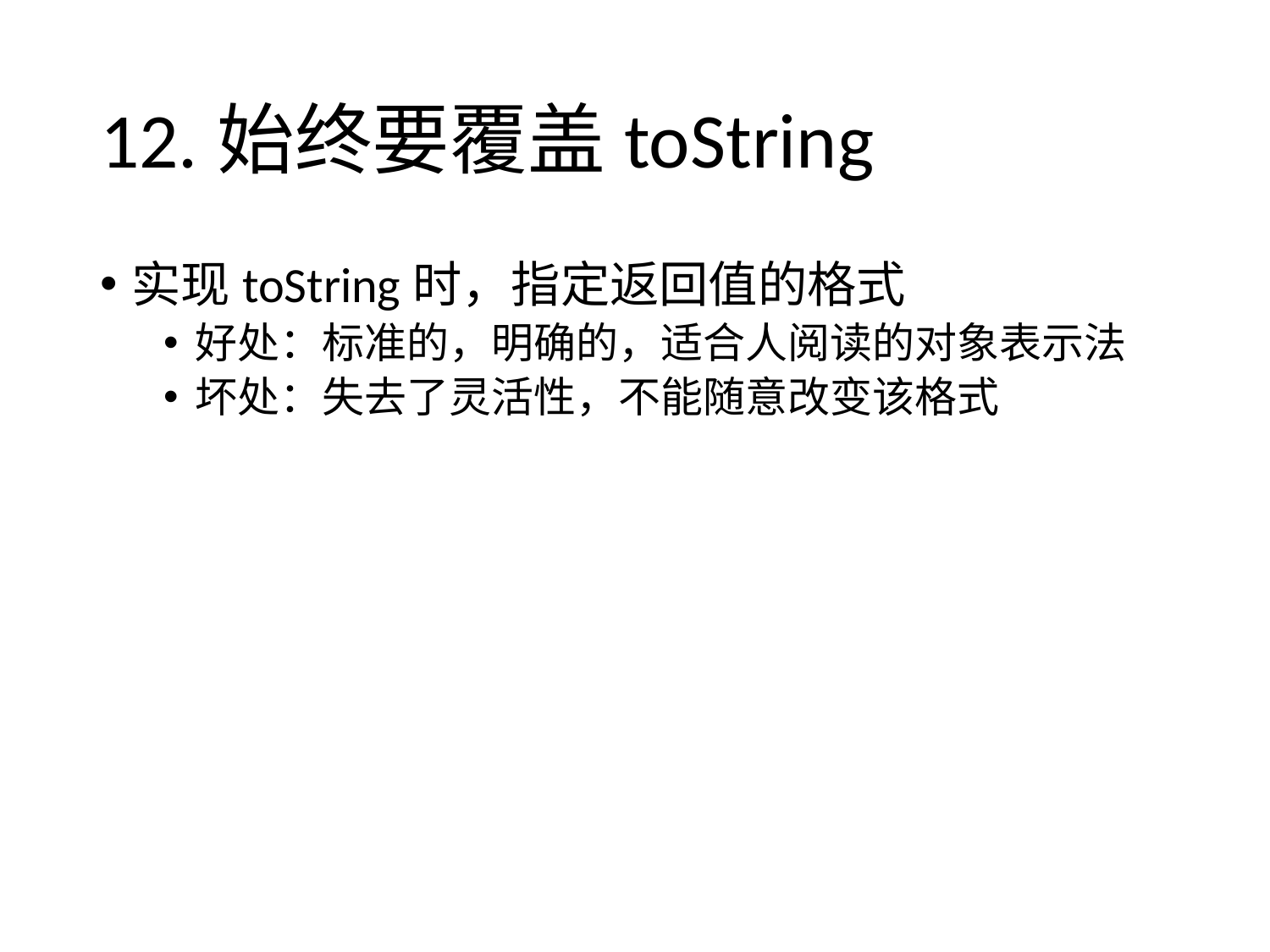

# 12.始终要覆盖toString
实现toString时，指定返回值的格式
好处：标准的，明确的，适合人阅读的对象表示法
坏处：失去了灵活性，不能随意改变该格式